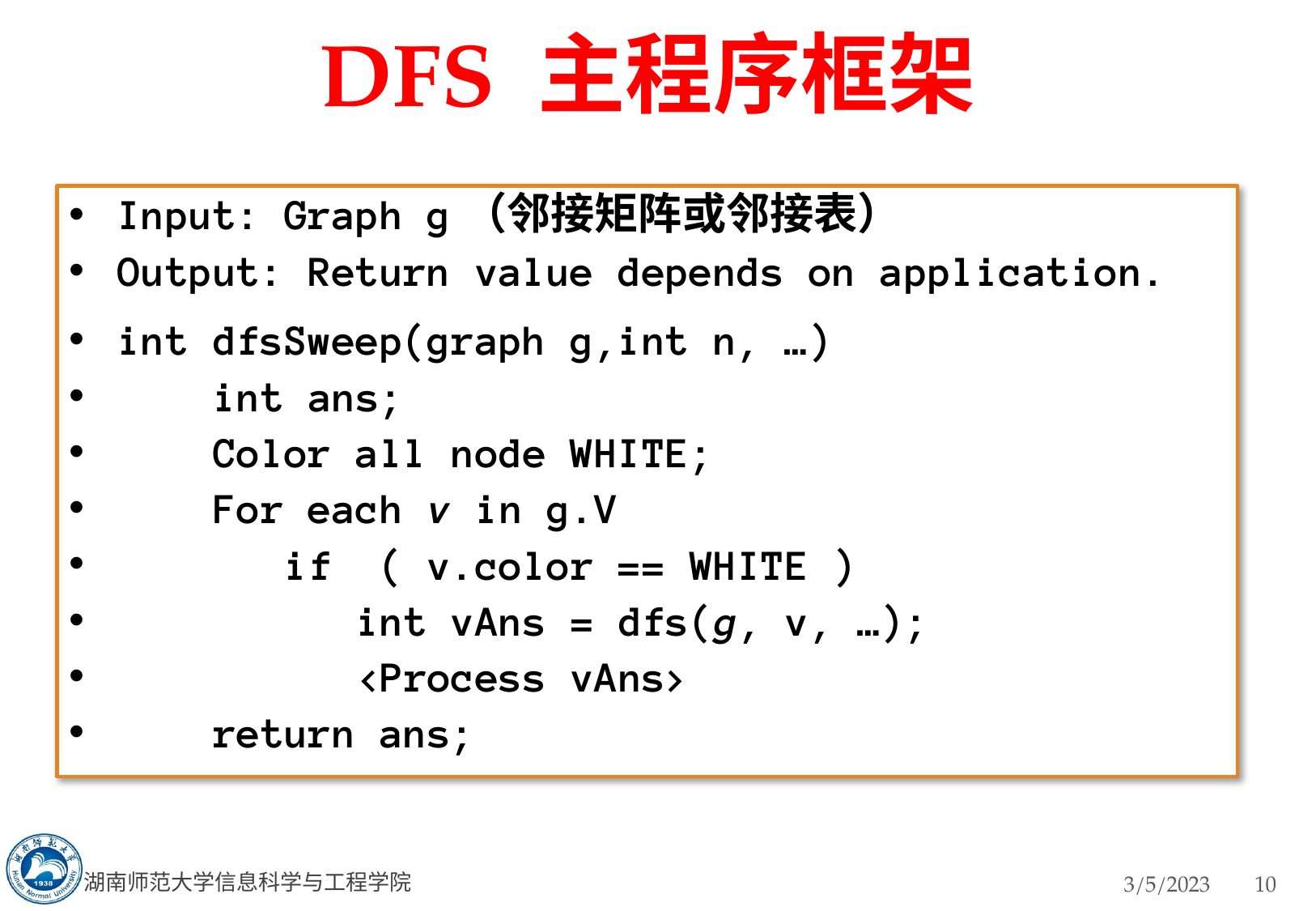

# DFS 主程序框架
Input: Graph g（邻接矩阵或邻接表）
Output: Return value depends on application.
int dfsSweep(graph g,int n, …)
    int ans;
    Color all node WHITE;
    For each v in g.V
       if  ( v.color == WHITE )
          int vAns = dfs(g, v, …);
          <Process vAns>
    return ans;
湖南师范大学信息科学与工程学院
3/5/2023
10